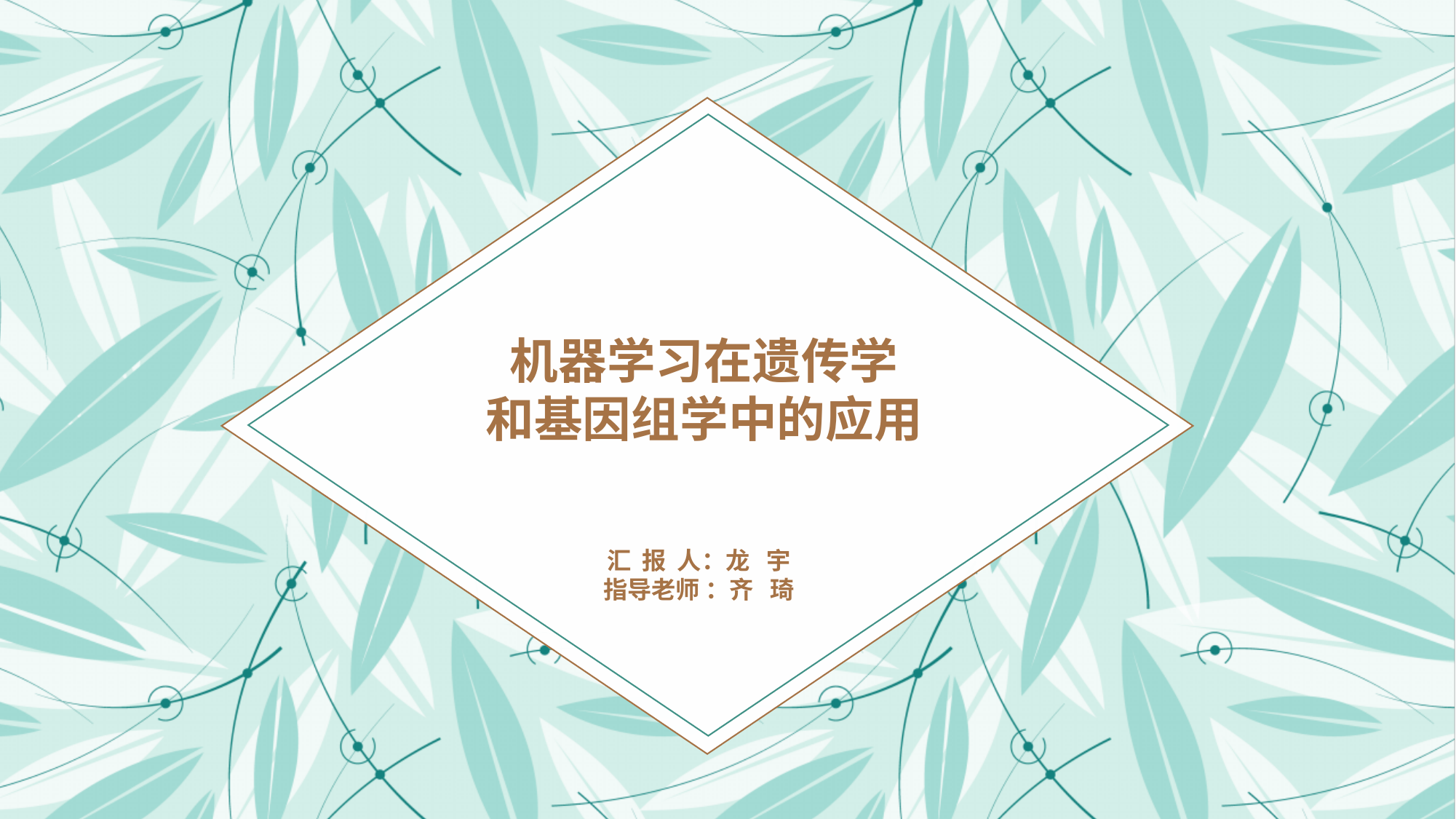

机器学习在遗传学
和基因组学中的应用
汇  报  人：龙   宇
指导老师 ：齐   琦